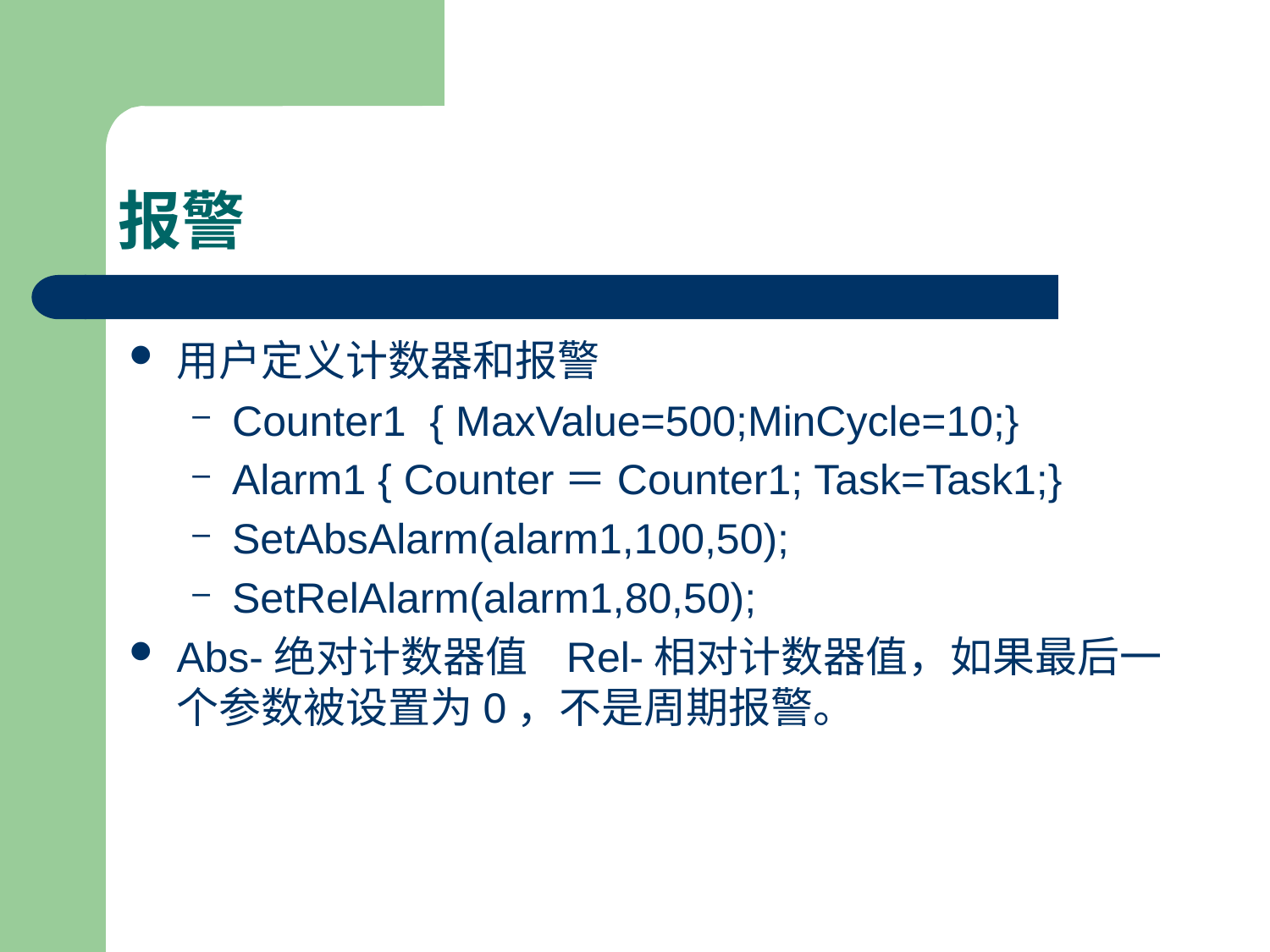

# 报警
用户定义计数器和报警
Counter1  { MaxValue=500;MinCycle=10;}
Alarm1 { Counter＝Counter1; Task=Task1;}
SetAbsAlarm(alarm1,100,50);
SetRelAlarm(alarm1,80,50);
Abs-绝对计数器值   Rel-相对计数器值，如果最后一个参数被设置为0，不是周期报警。